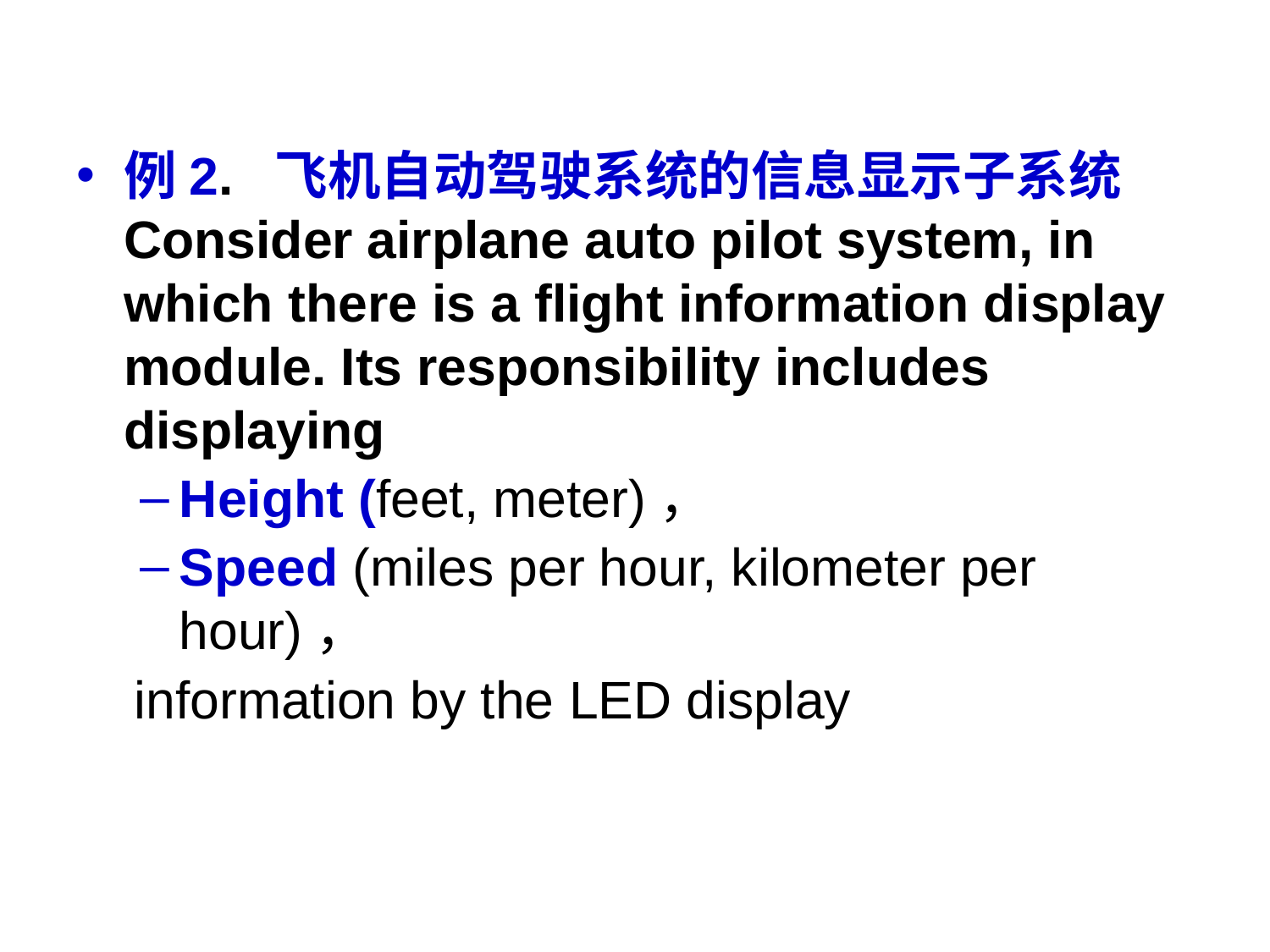

例2.  飞机自动驾驶系统的信息显示子系统Consider airplane auto pilot system, in which there is a flight information display module. Its responsibility includes displaying
Height (feet, meter)，
Speed (miles per hour, kilometer per hour)，
    information by the LED display